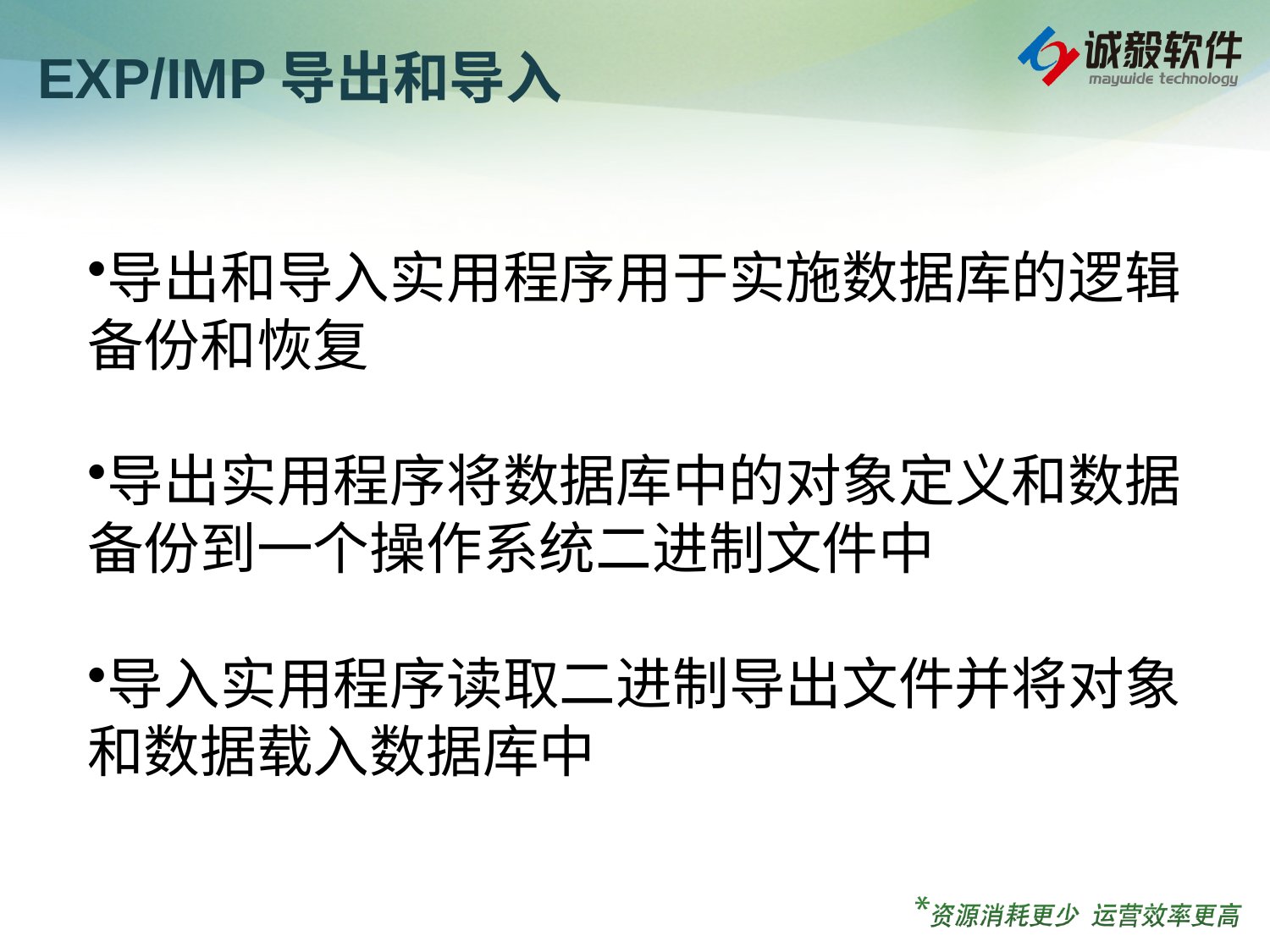

# EXP/IMP导出和导入
导出和导入实用程序用于实施数据库的逻辑备份和恢复

导出实用程序将数据库中的对象定义和数据备份到一个操作系统二进制文件中

导入实用程序读取二进制导出文件并将对象和数据载入数据库中